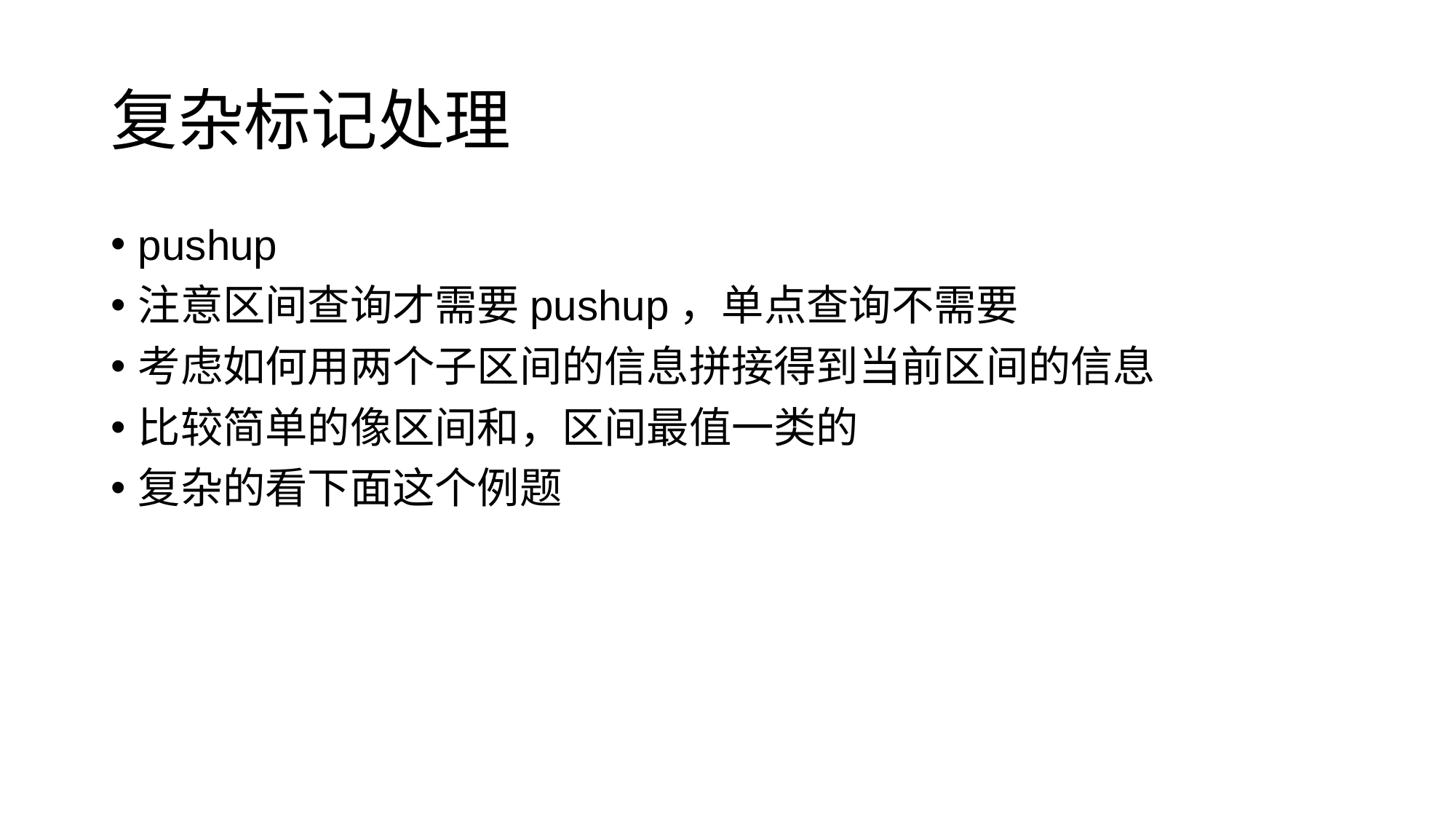

# 复杂标记处理
pushup
注意区间查询才需要pushup，单点查询不需要
考虑如何用两个子区间的信息拼接得到当前区间的信息
比较简单的像区间和，区间最值一类的
复杂的看下面这个例题